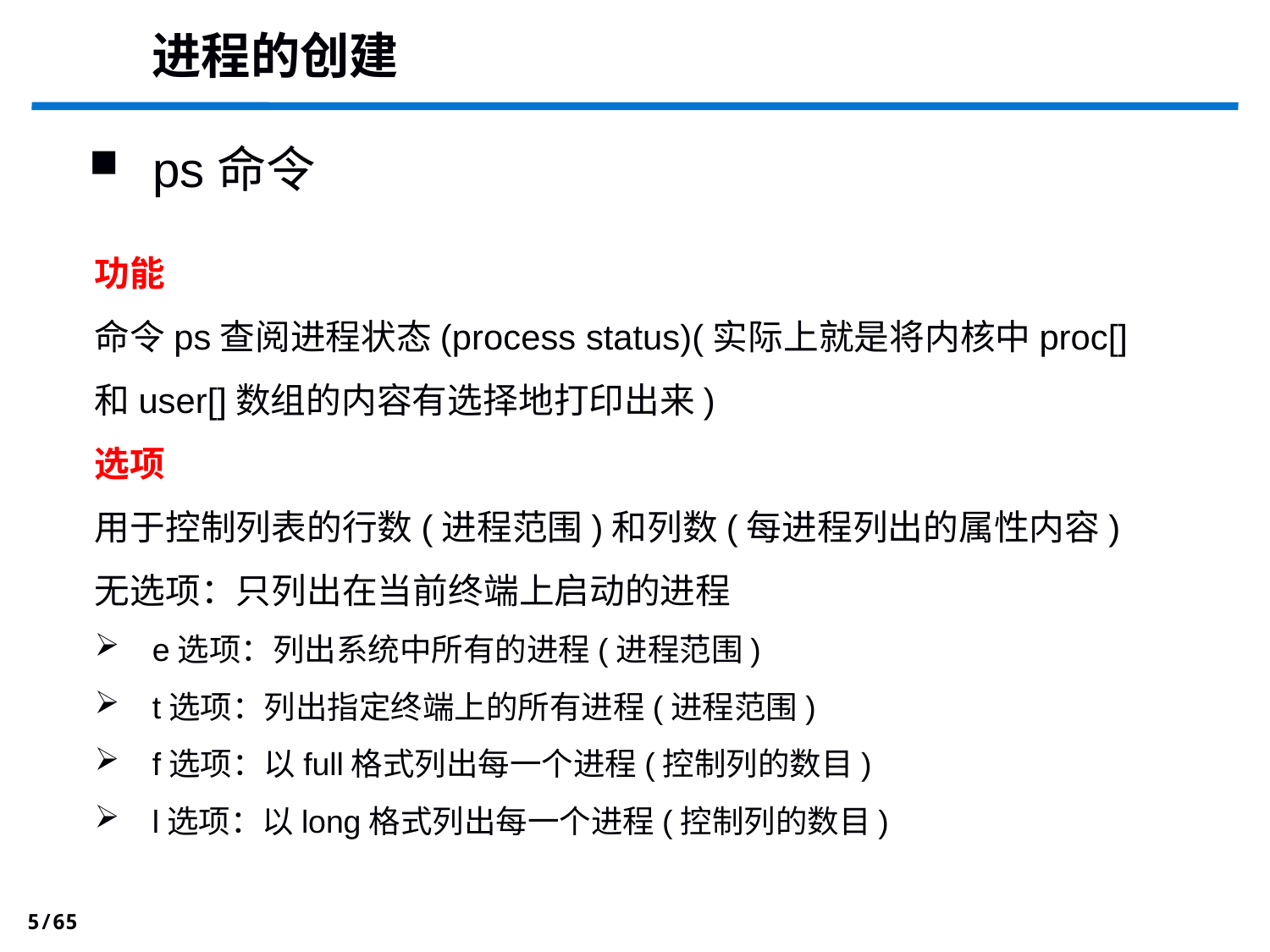

进程的创建
ps命令
功能
命令ps查阅进程状态(process status)(实际上就是将内核中proc[]和user[]数组的内容有选择地打印出来)
选项
用于控制列表的行数(进程范围)和列数(每进程列出的属性内容)
无选项：只列出在当前终端上启动的进程
  e选项：列出系统中所有的进程(进程范围)
  t选项：列出指定终端上的所有进程(进程范围)
  f选项：以full格式列出每一个进程(控制列的数目)
  l选项：以long格式列出每一个进程(控制列的数目)